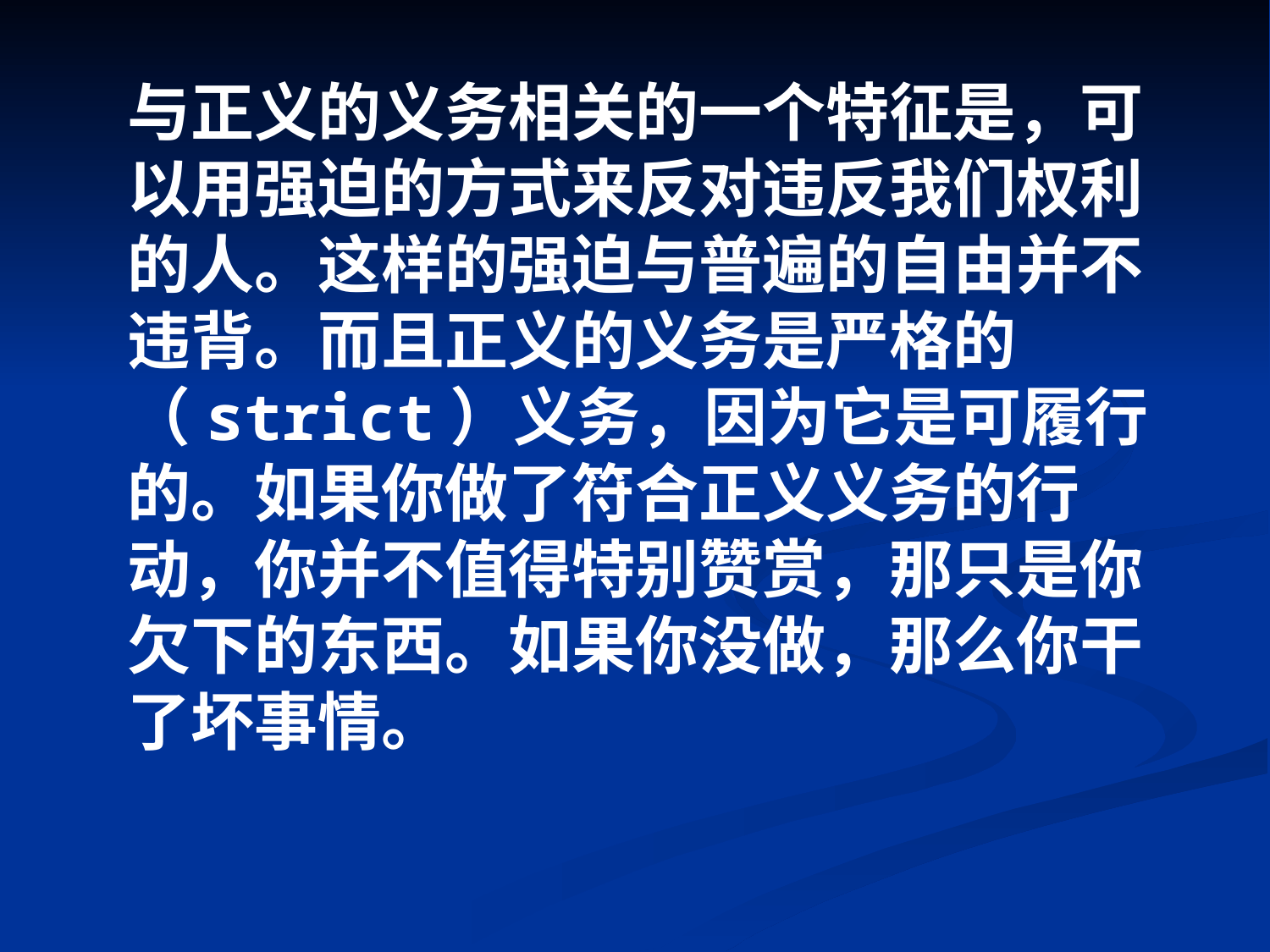

与正义的义务相关的一个特征是，可以用强迫的方式来反对违反我们权利的人。这样的强迫与普遍的自由并不违背。而且正义的义务是严格的（strict）义务，因为它是可履行的。如果你做了符合正义义务的行动，你并不值得特别赞赏，那只是你欠下的东西。如果你没做，那么你干了坏事情。